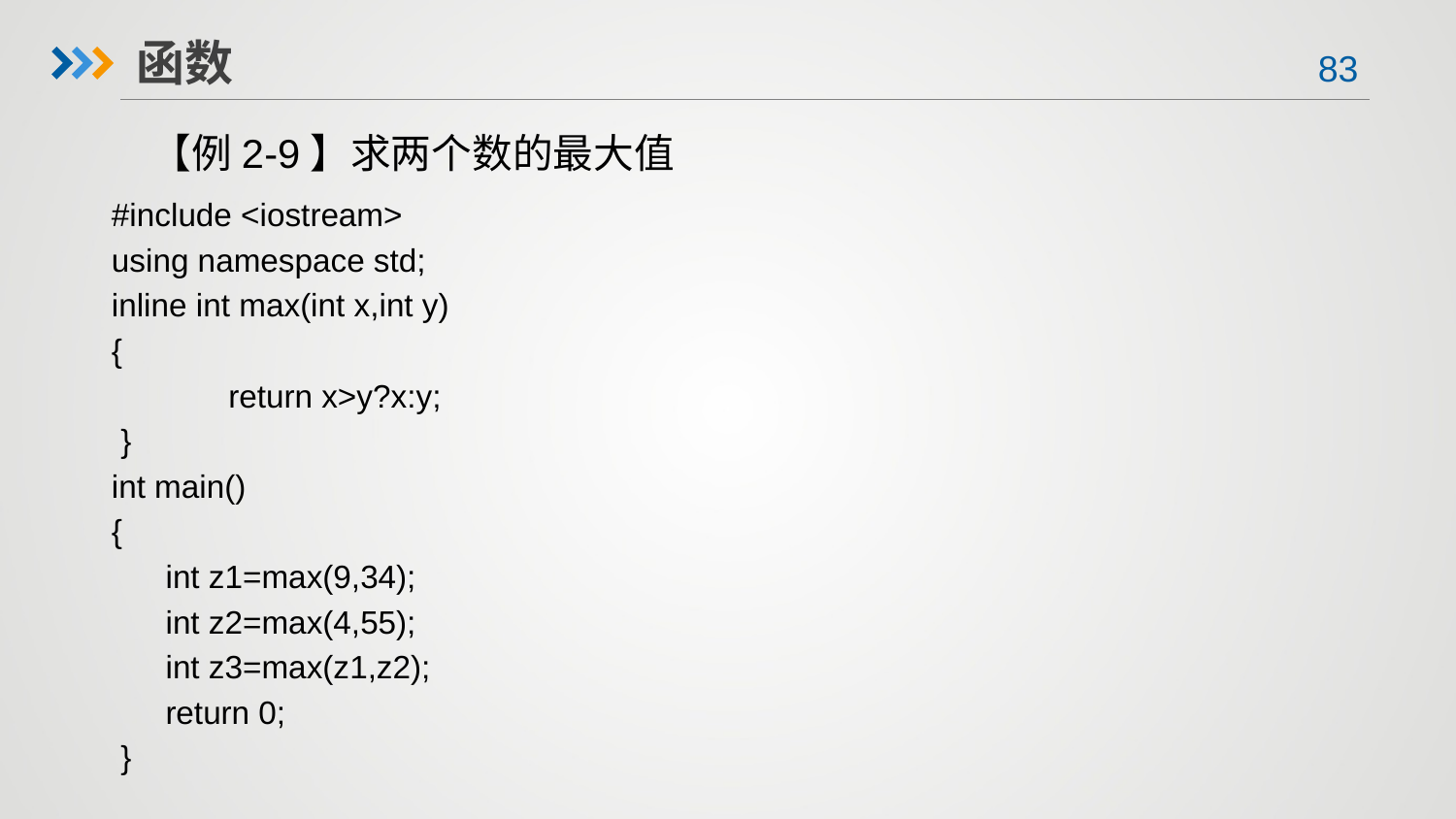

函数
【例2-9】求两个数的最大值
#include <iostream>
using namespace std;
inline int max(int x,int y)
{
             return x>y?x:y;
 }
int main()
{
      int z1=max(9,34);
      int z2=max(4,55);
      int z3=max(z1,z2);
      return 0;
 }